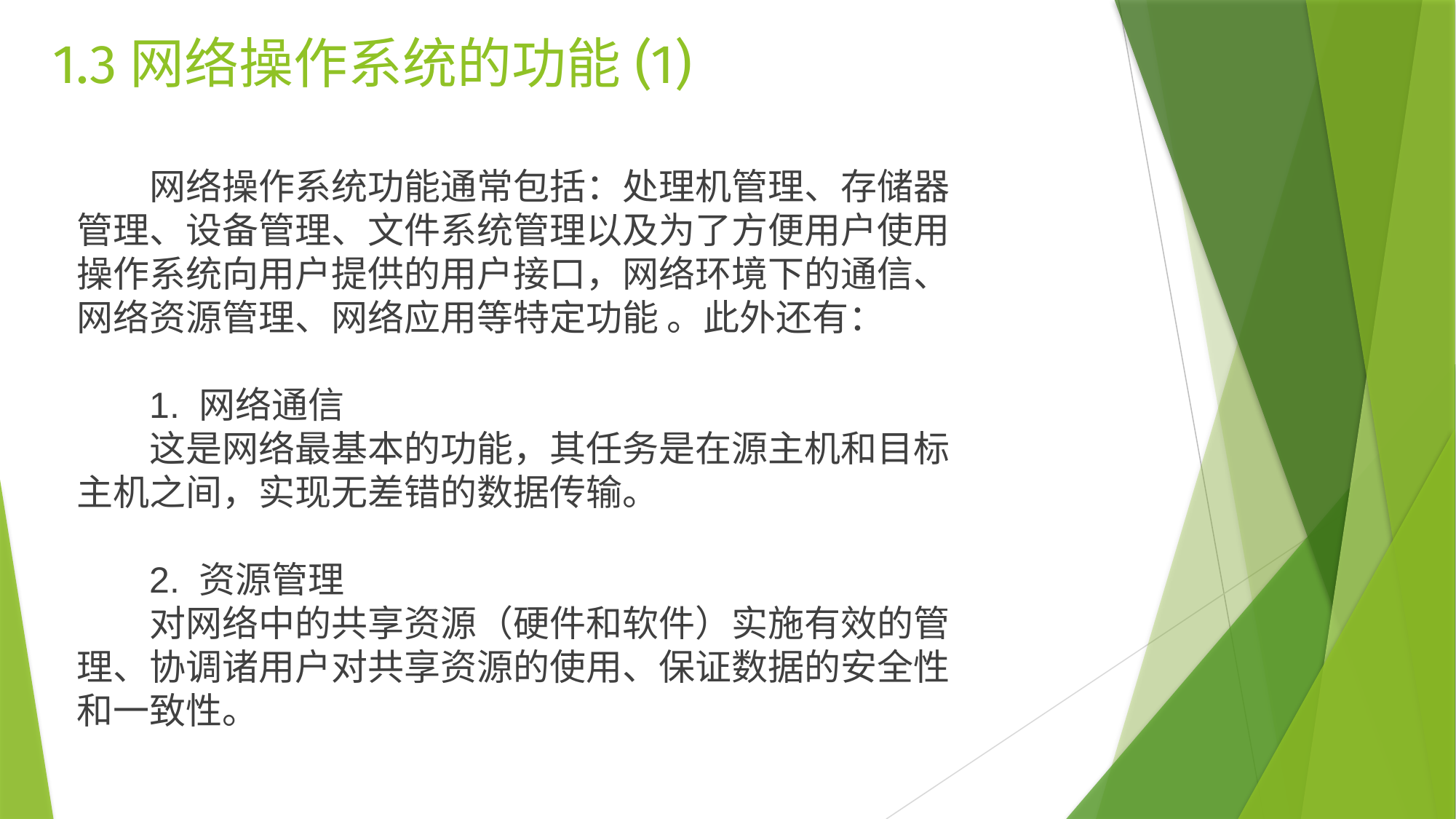

1.3网络操作系统的功能(1)
网络操作系统功能通常包括：处理机管理、存储器管理、设备管理、文件系统管理以及为了方便用户使用操作系统向用户提供的用户接口，网络环境下的通信、网络资源管理、网络应用等特定功能 。此外还有：

1. 网络通信
这是网络最基本的功能，其任务是在源主机和目标主机之间，实现无差错的数据传输。

2. 资源管理
对网络中的共享资源（硬件和软件）实施有效的管理、协调诸用户对共享资源的使用、保证数据的安全性和一致性。